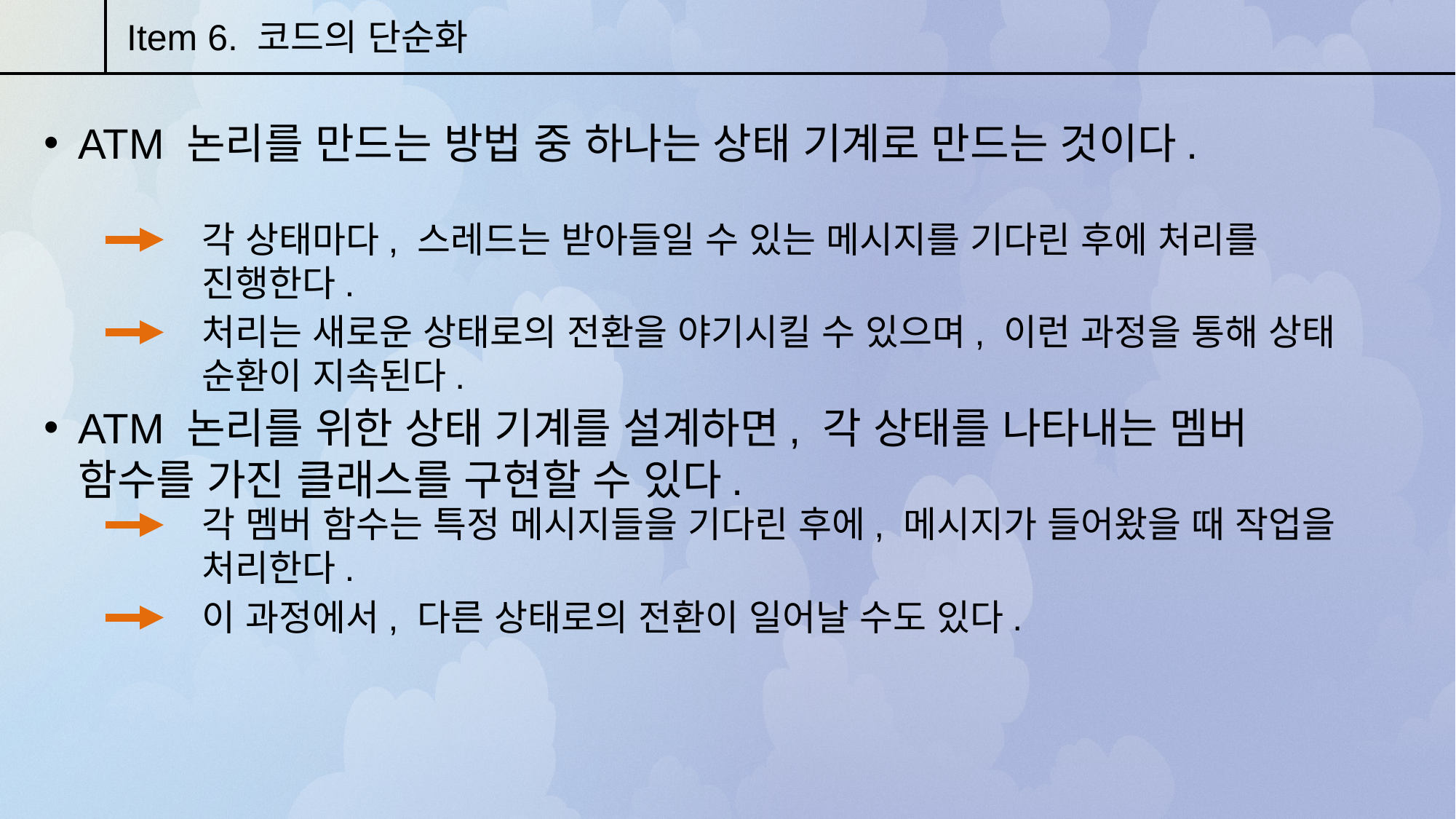

Item 6. 코드의 단순화
ATM 논리를 만드는 방법 중 하나는 상태 기계로 만드는 것이다.
각 상태마다, 스레드는 받아들일 수 있는 메시지를 기다린 후에 처리를 진행한다.
처리는 새로운 상태로의 전환을 야기시킬 수 있으며, 이런 과정을 통해 상태 순환이 지속된다.
ATM 논리를 위한 상태 기계를 설계하면, 각 상태를 나타내는 멤버 함수를 가진 클래스를 구현할 수 있다.
각 멤버 함수는 특정 메시지들을 기다린 후에, 메시지가 들어왔을 때 작업을 처리한다.
이 과정에서, 다른 상태로의 전환이 일어날 수도 있다.